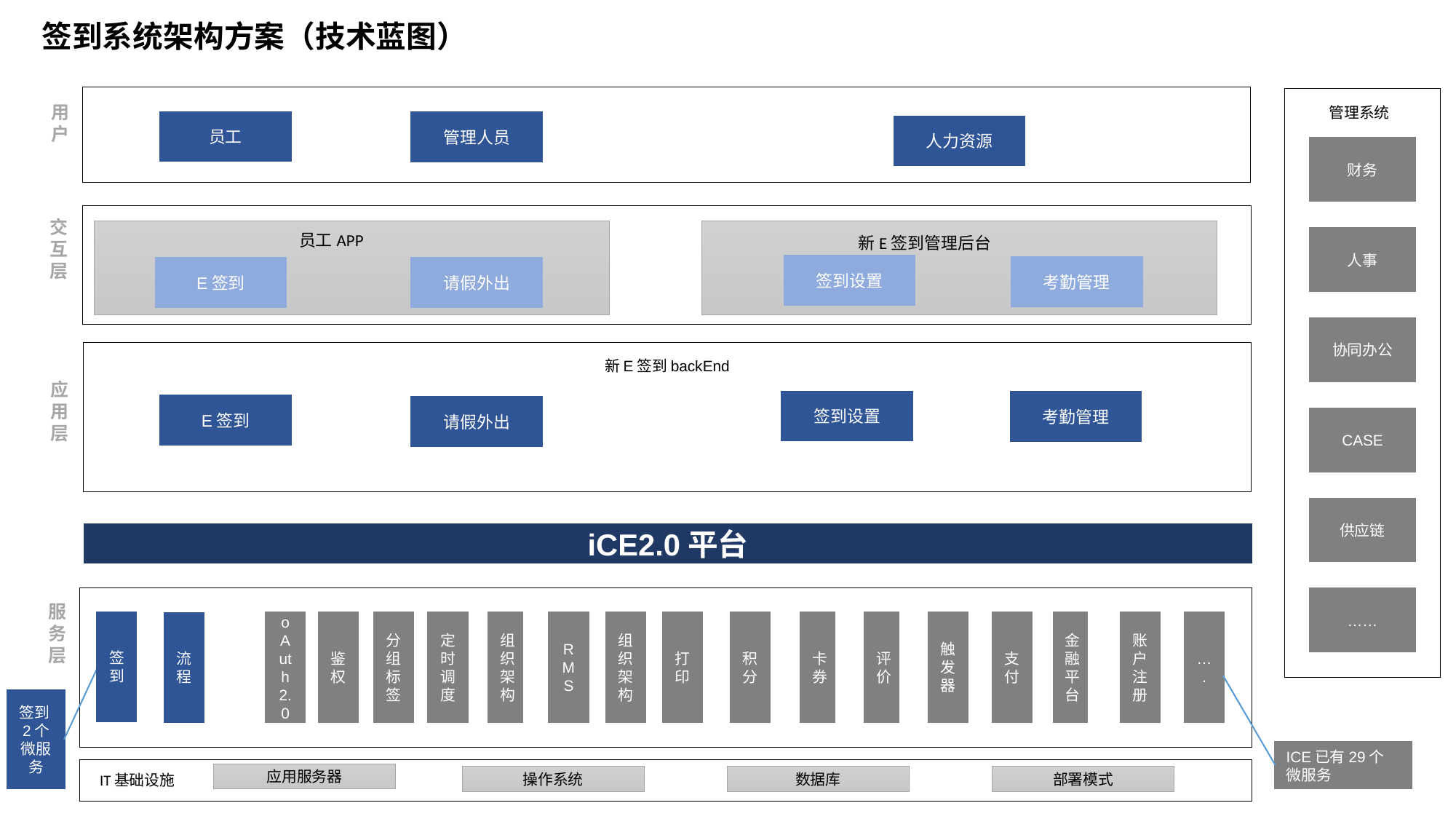

签到系统架构方案（技术蓝图）

用户
管理系统
员工
管理人员
人力资源
财务

交互层

员工APP
新E签到管理后台
人事
签到设置
考勤管理
E签到
请假外出
协同办公

新E签到backEnd
应用层
签到设置
考勤管理
E签到
请假外出
CASE
供应链
iCE2.0平台

……
服务层
签到
oAuth2.0
鉴权
分组标签
定时调度
组织架构
RMS
组织架构
打印
积分
卡券
评价
触发器
支付
金融平台
账户注册
….
流程
签到2个微服务
ICE已有29个
微服务

应用服务器
IT基础设施
操作系统
数据库
部署模式